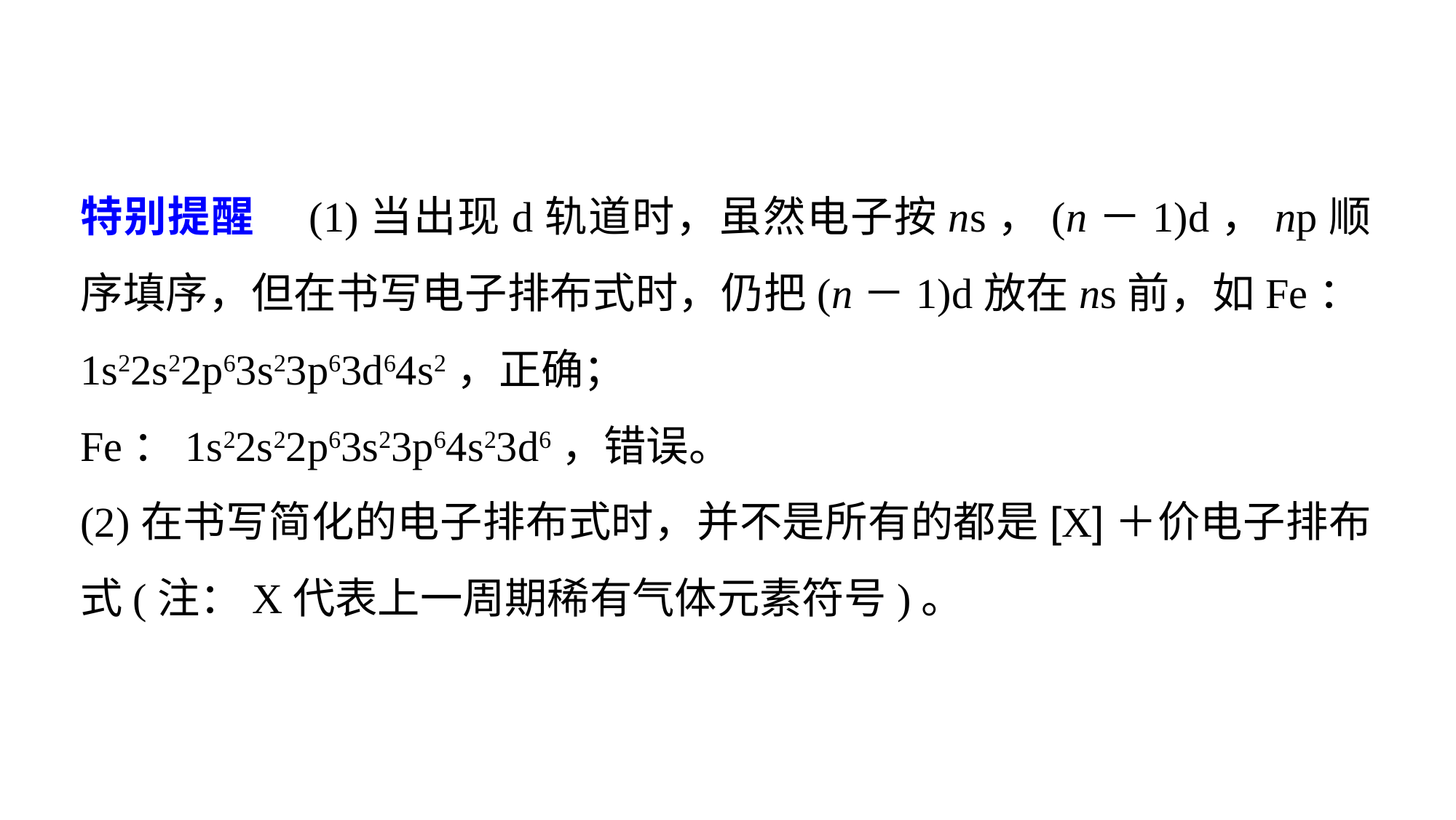

特别提醒　(1)当出现d轨道时，虽然电子按ns，(n－1)d，np顺序填序，但在书写电子排布式时，仍把(n－1)d放在ns前，如Fe：1s22s22p63s23p63d64s2，正确；
Fe：1s22s22p63s23p64s23d6，错误。
(2)在书写简化的电子排布式时，并不是所有的都是[X]＋价电子排布式(注：X代表上一周期稀有气体元素符号)。